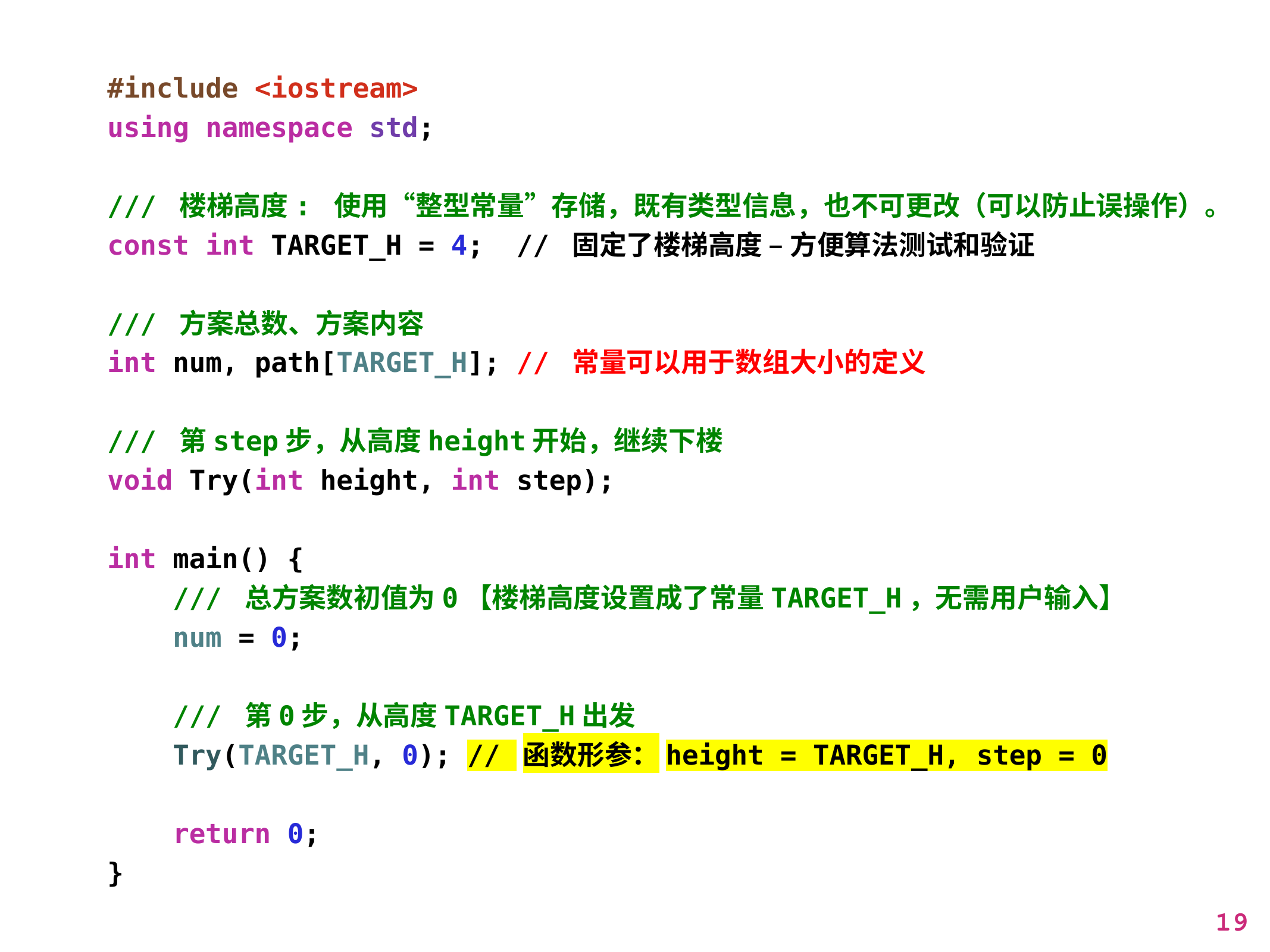

#include <iostream>
using namespace std;

/// 楼梯高度: 使用“整型常量”存储，既有类型信息，也不可更改（可以防止误操作）。
const int TARGET_H = 4;  // 固定了楼梯高度 – 方便算法测试和验证

/// 方案总数、方案内容
int num, path[TARGET_H]; // 常量可以用于数组大小的定义

/// 第step步，从高度height开始，继续下楼
void Try(int height, int step);

int main() {
    /// 总方案数初值为0【楼梯高度设置成了常量TARGET_H，无需用户输入】
    num = 0;

    /// 第0步，从高度TARGET_H出发
    Try(TARGET_H, 0); // 函数形参：height = TARGET_H, step = 0

    return 0;
}
19